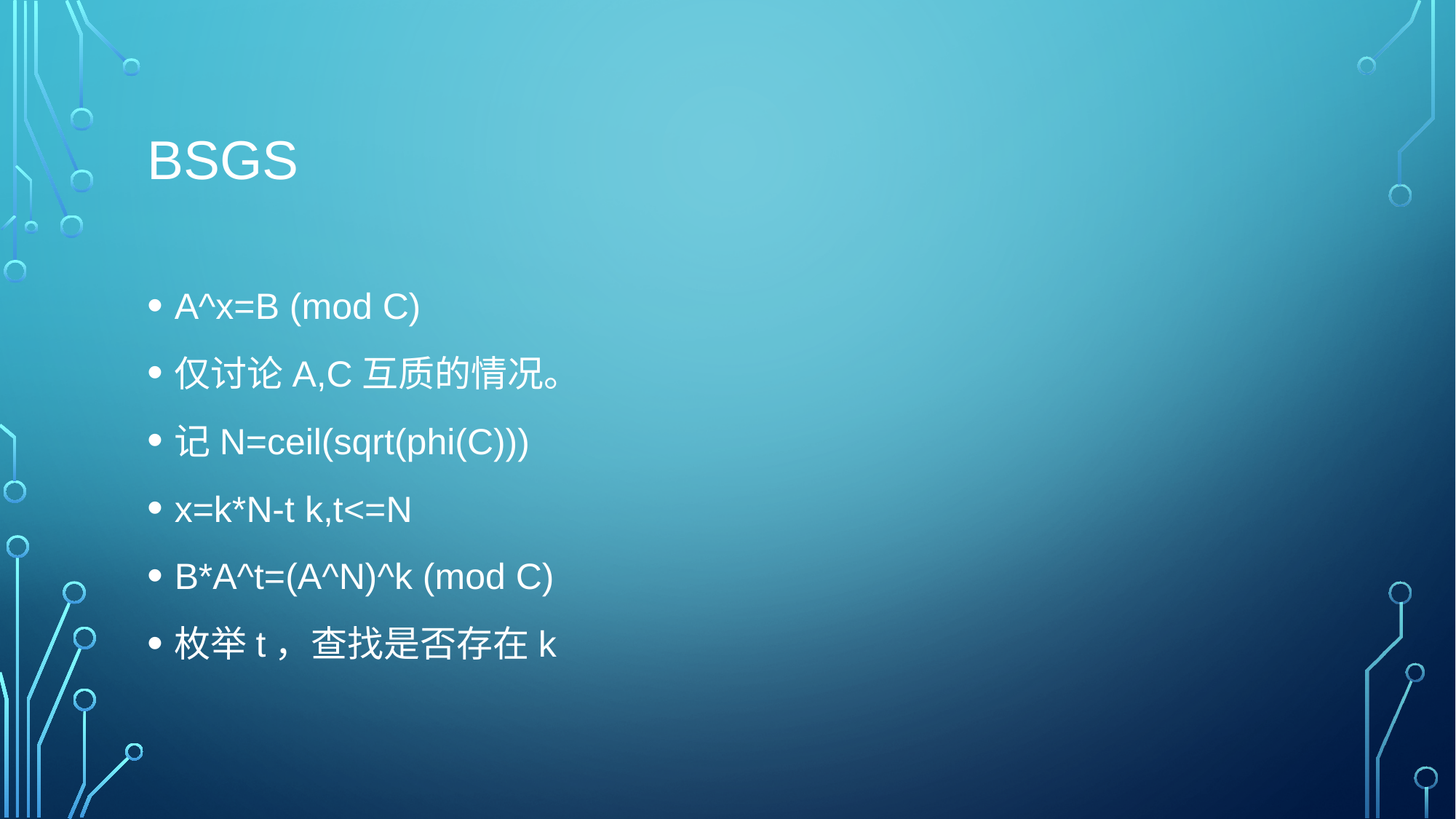

# bsgs
A^x=B (mod C)
仅讨论A,C互质的情况。
记N=ceil(sqrt(phi(C)))
x=k*N-t k,t<=N
B*A^t=(A^N)^k (mod C)
枚举t，查找是否存在k